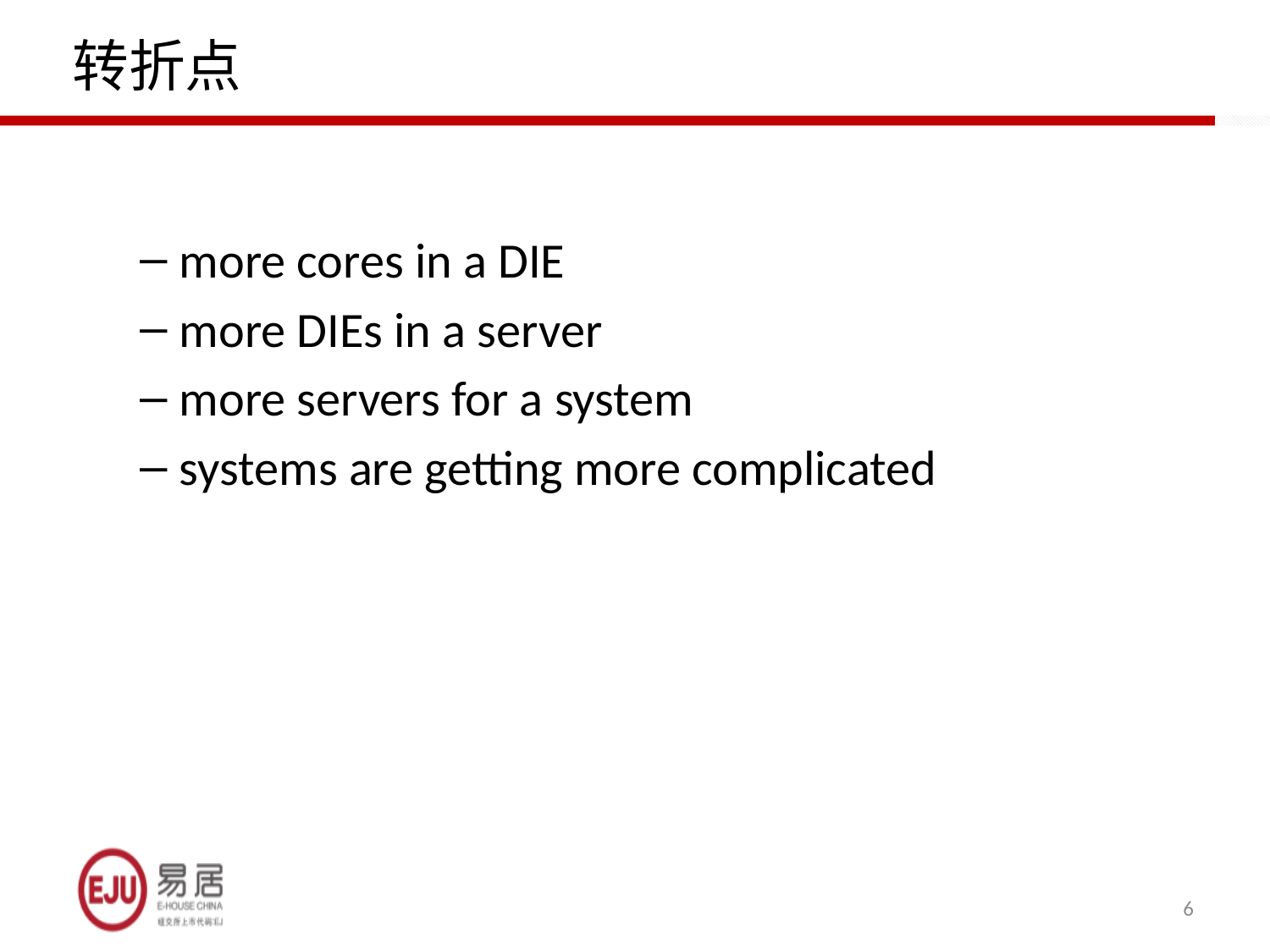

# 转折点
more cores in a DIE
more DIEs in a server
more servers for a system
systems are getting more complicated

6